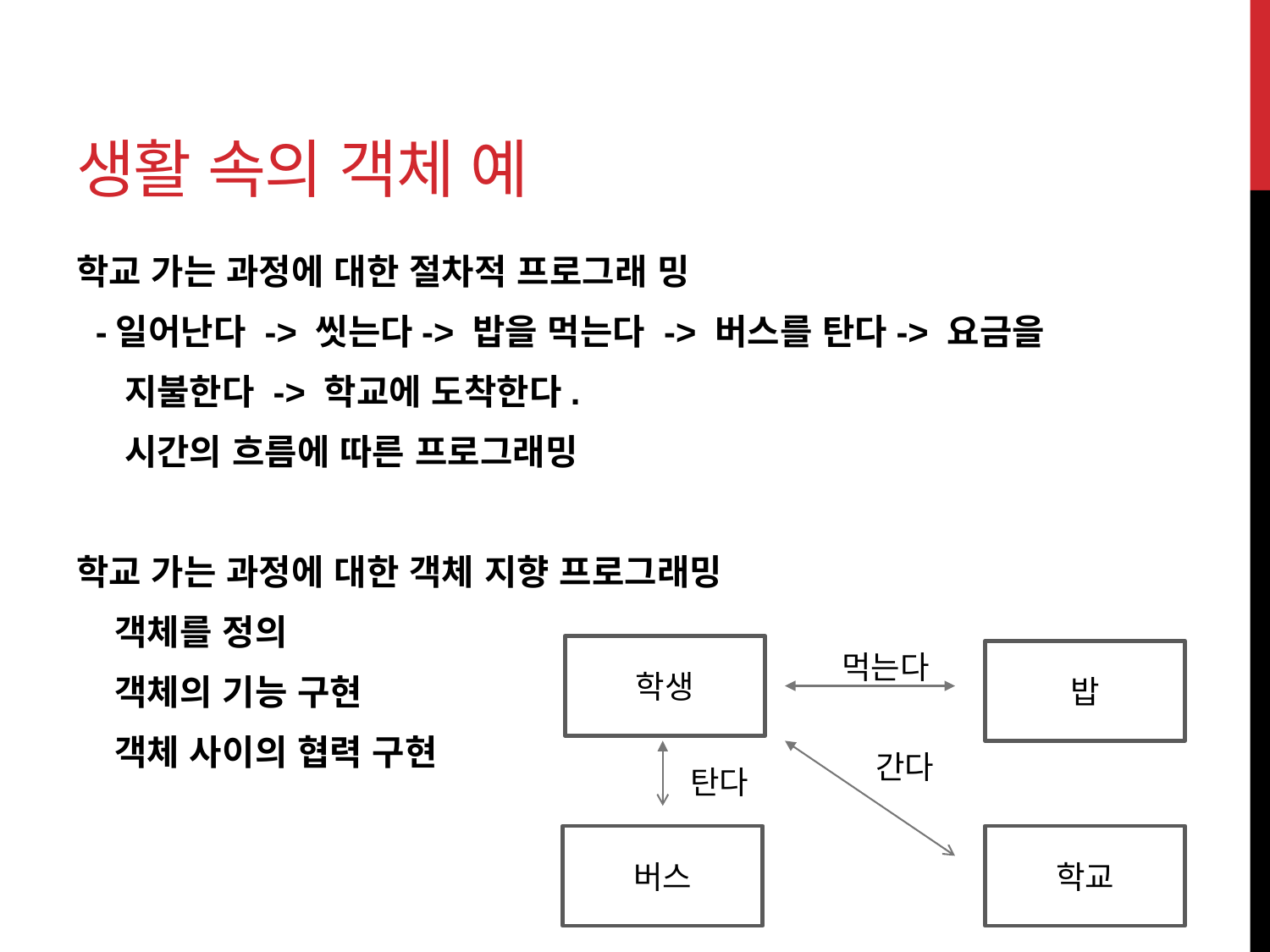

# 생활 속의 객체 예
학교 가는 과정에 대한 절차적 프로그래 밍
  -일어난다 -> 씻는다-> 밥을 먹는다 -> 버스를 탄다-> 요금을
    지불한다 -> 학교에 도착한다.
    시간의 흐름에 따른 프로그래밍

학교 가는 과정에 대한 객체 지향 프로그래밍
   객체를 정의
   객체의 기능 구현
   객체 사이의 협력 구현

학생
먹는다
밥
간다
탄다
버스
학교